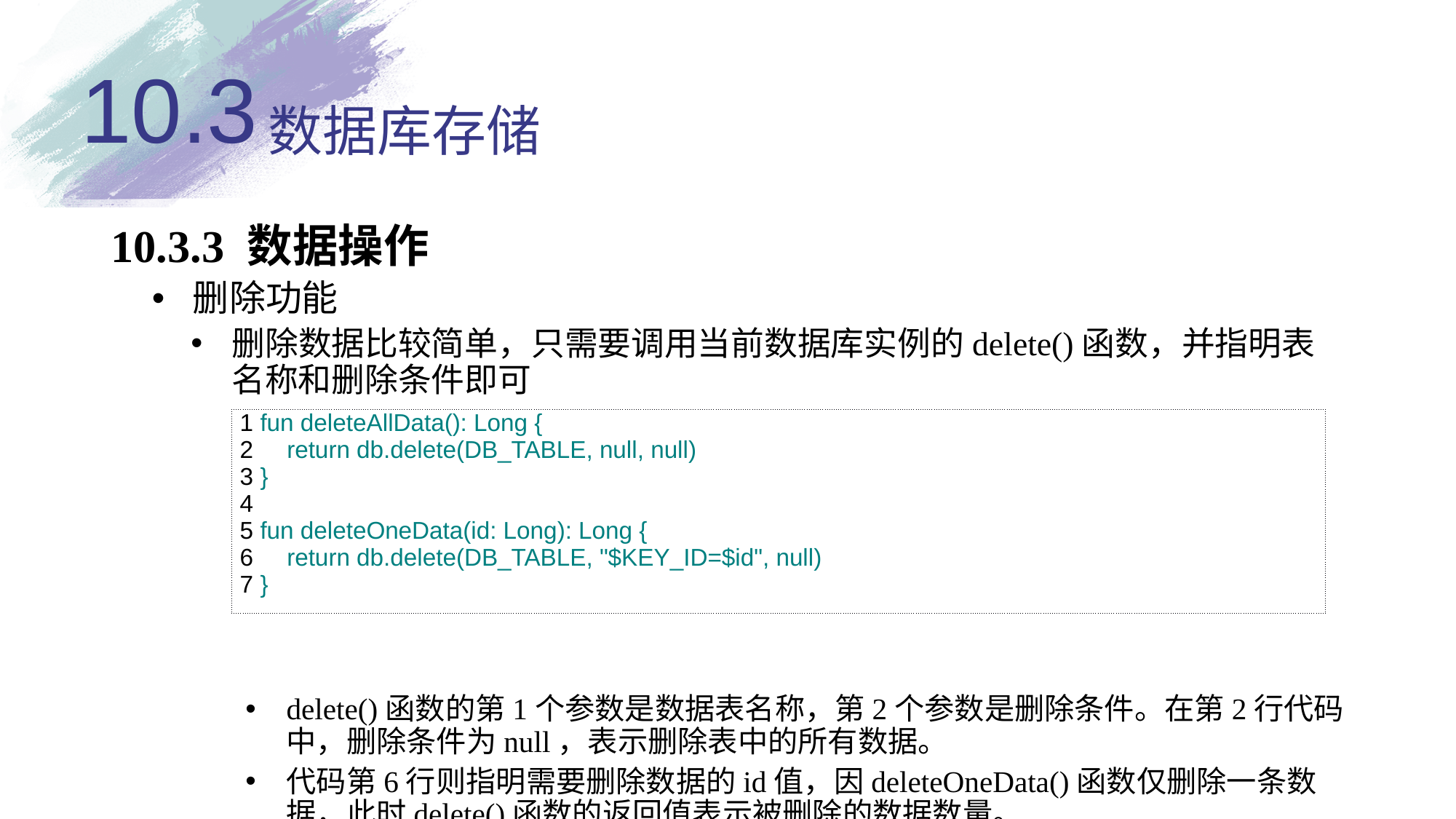

10.3
# 数据库存储
10.3.3 数据操作
删除功能
删除数据比较简单，只需要调用当前数据库实例的delete()函数，并指明表名称和删除条件即可

delete()函数的第1个参数是数据表名称，第2个参数是删除条件。在第2行代码中，删除条件为null，表示删除表中的所有数据。
代码第6行则指明需要删除数据的id值，因deleteOneData()函数仅删除一条数据，此时delete()函数的返回值表示被删除的数据数量。
| 1 fun deleteAllData(): Long { 2     return db.delete(DB\_TABLE, null, null) 3 } 4  5 fun deleteOneData(id: Long): Long { 6     return db.delete(DB\_TABLE, "$KEY\_ID=$id", null) 7 } |
| --- |